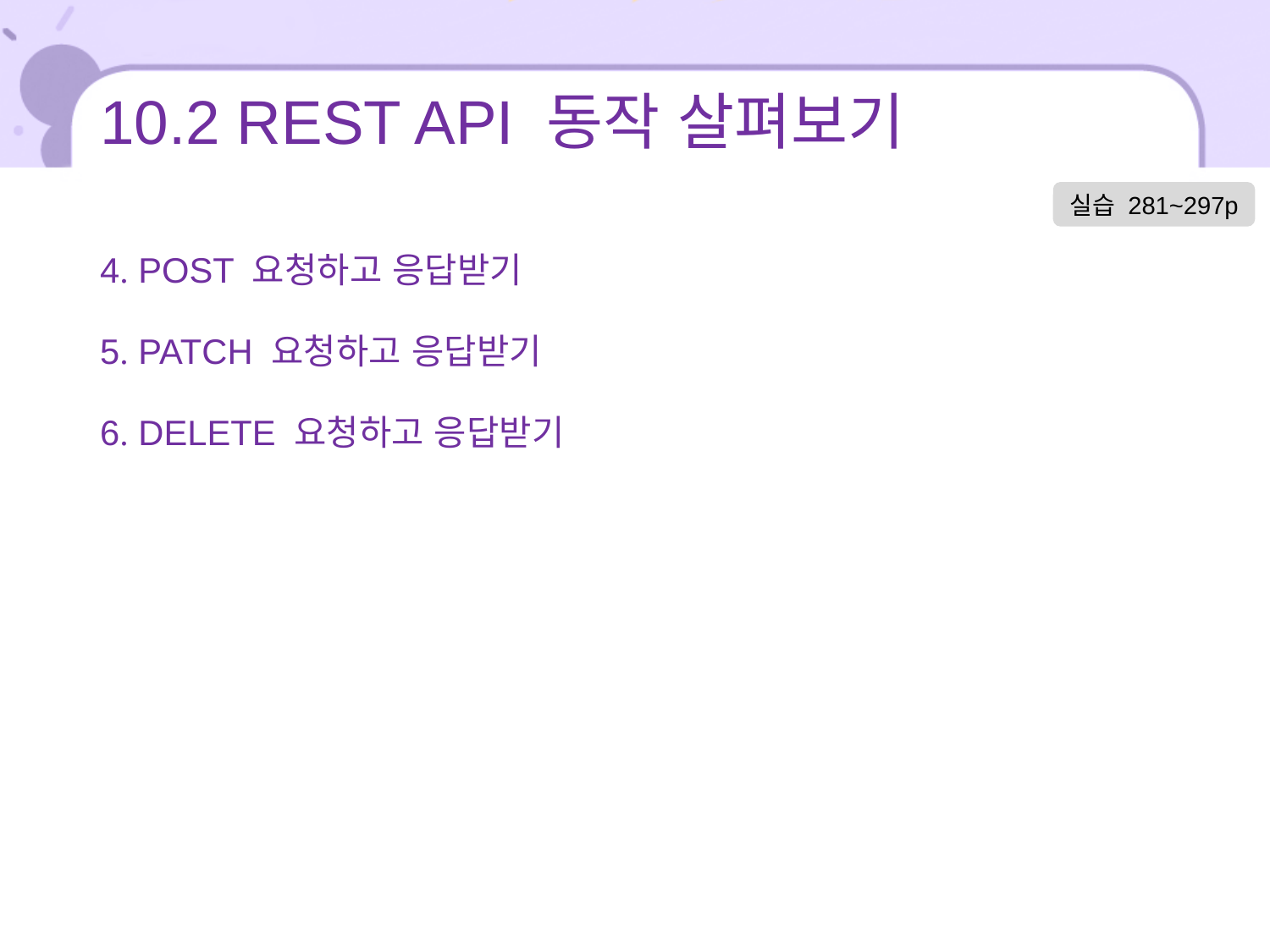

# 10.2 REST API 동작 살펴보기
실습 281~297p
4. POST 요청하고 응답받기
5. PATCH 요청하고 응답받기
6. DELETE 요청하고 응답받기